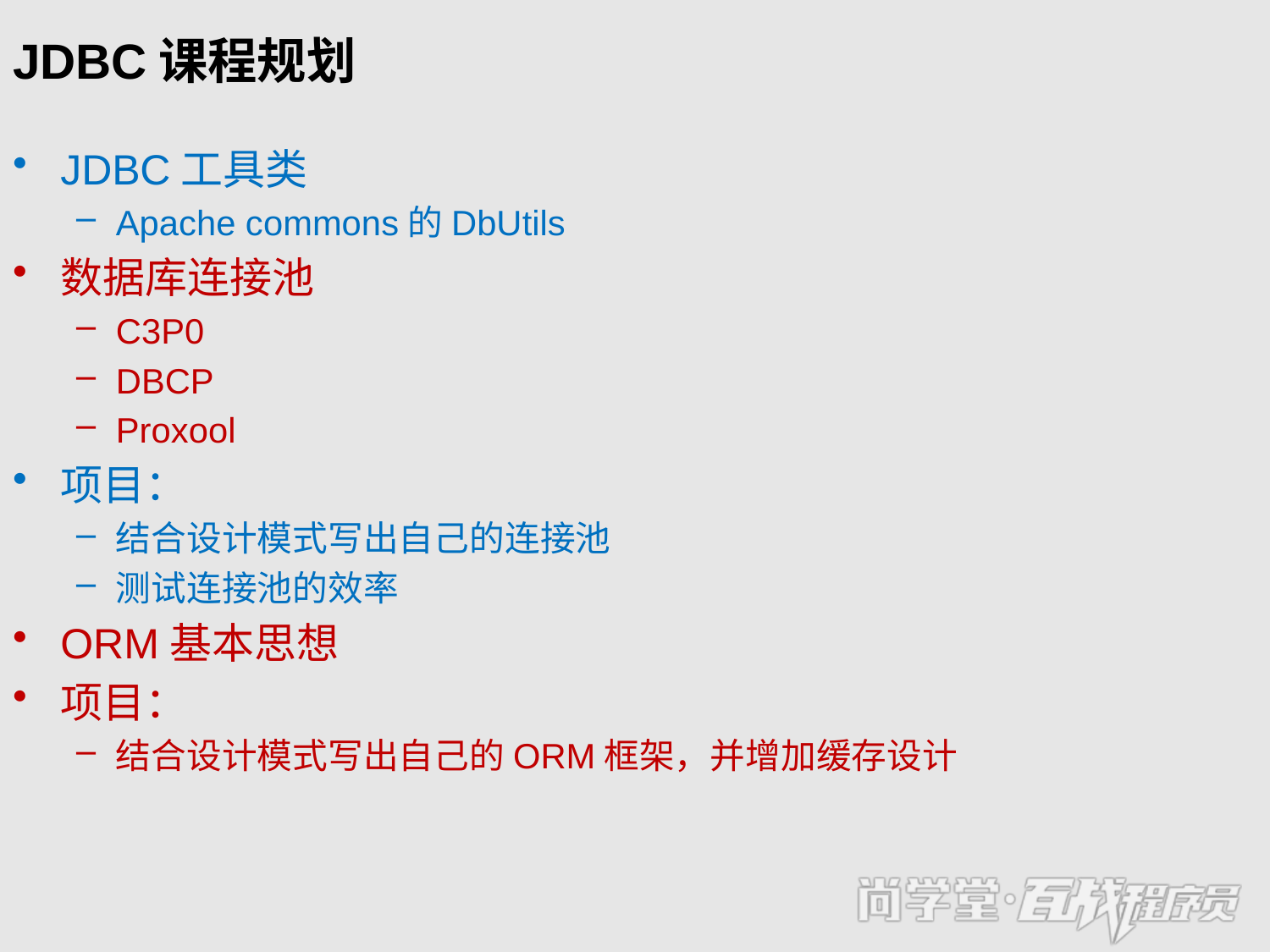

# JDBC课程规划
JDBC工具类
Apache commons的DbUtils
数据库连接池
C3P0
DBCP
Proxool
项目：
结合设计模式写出自己的连接池
测试连接池的效率
ORM基本思想
项目：
结合设计模式写出自己的ORM框架，并增加缓存设计